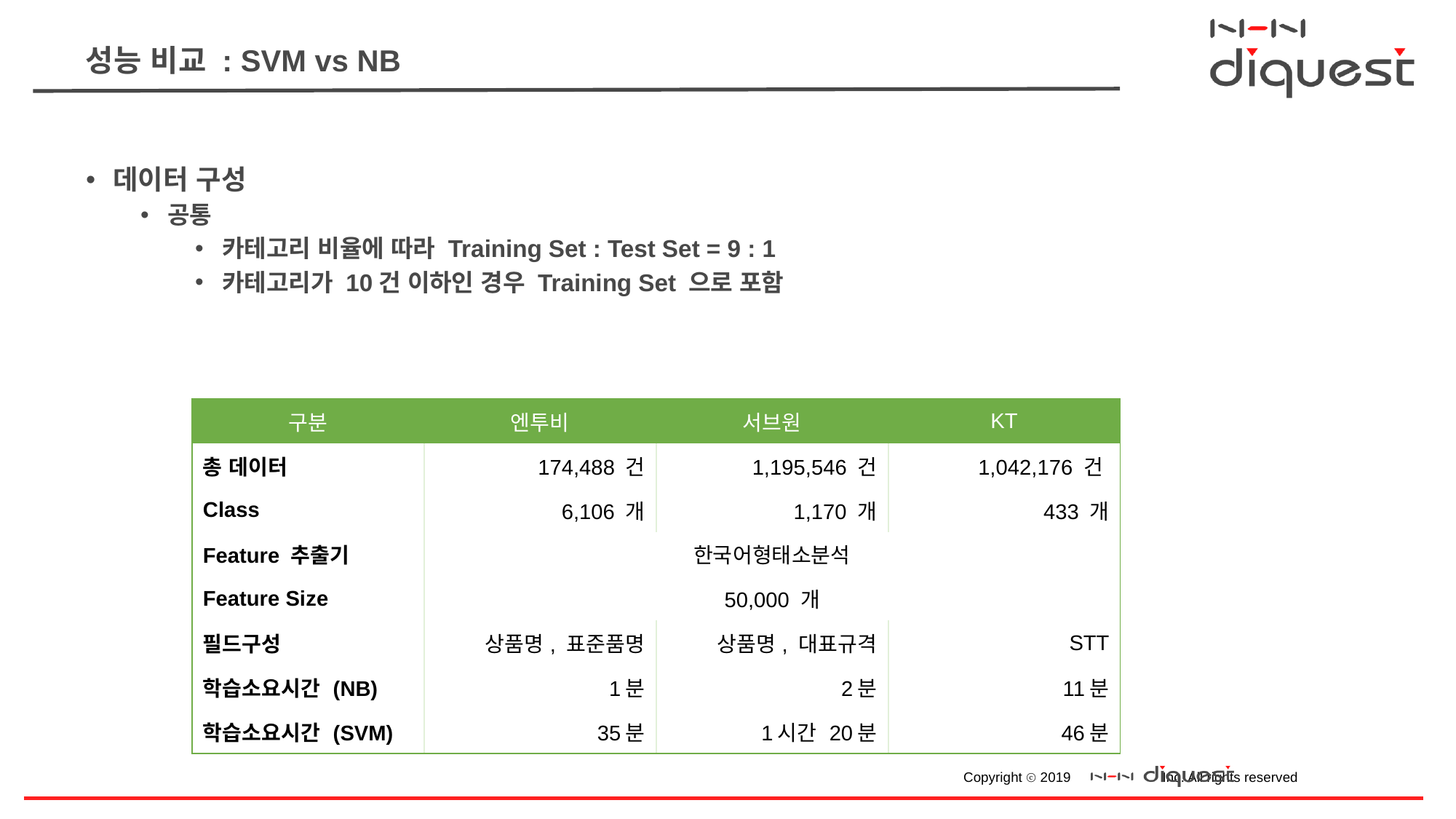

# 성능 비교 : SVM vs NB
데이터 구성
공통
카테고리 비율에 따라 Training Set : Test Set = 9 : 1
카테고리가 10건 이하인 경우 Training Set 으로 포함
| 구분 | 엔투비 | 서브원 | KT |
| --- | --- | --- | --- |
| 총 데이터 | 174,488 건 | 1,195,546 건 | 1,042,176 건 |
| Class | 6,106 개 | 1,170 개 | 433 개 |
| Feature 추출기 | 한국어형태소분석 |  |  |
| Feature Size | 50,000 개 |  |  |
| 필드구성 | 상품명, 표준품명 | 상품명, 대표규격 | STT |
| 학습소요시간 (NB) | 1분 | 2분 | 11분 |
| 학습소요시간 (SVM) | 35분 | 1시간 20분 | 46분 |